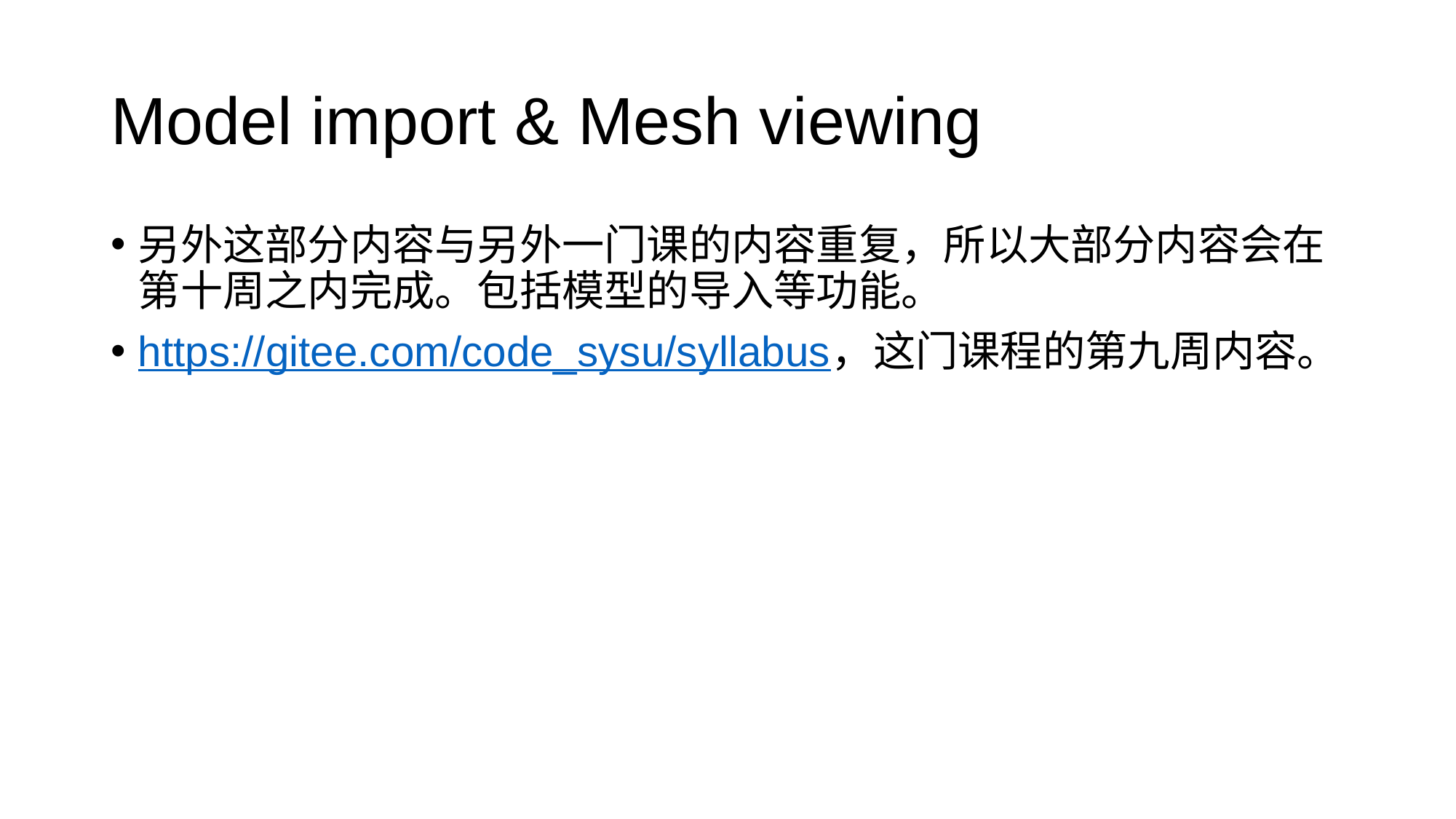

# Model import & Mesh viewing
另外这部分内容与另外一门课的内容重复，所以大部分内容会在第十周之内完成。包括模型的导入等功能。
https://gitee.com/code_sysu/syllabus，这门课程的第九周内容。